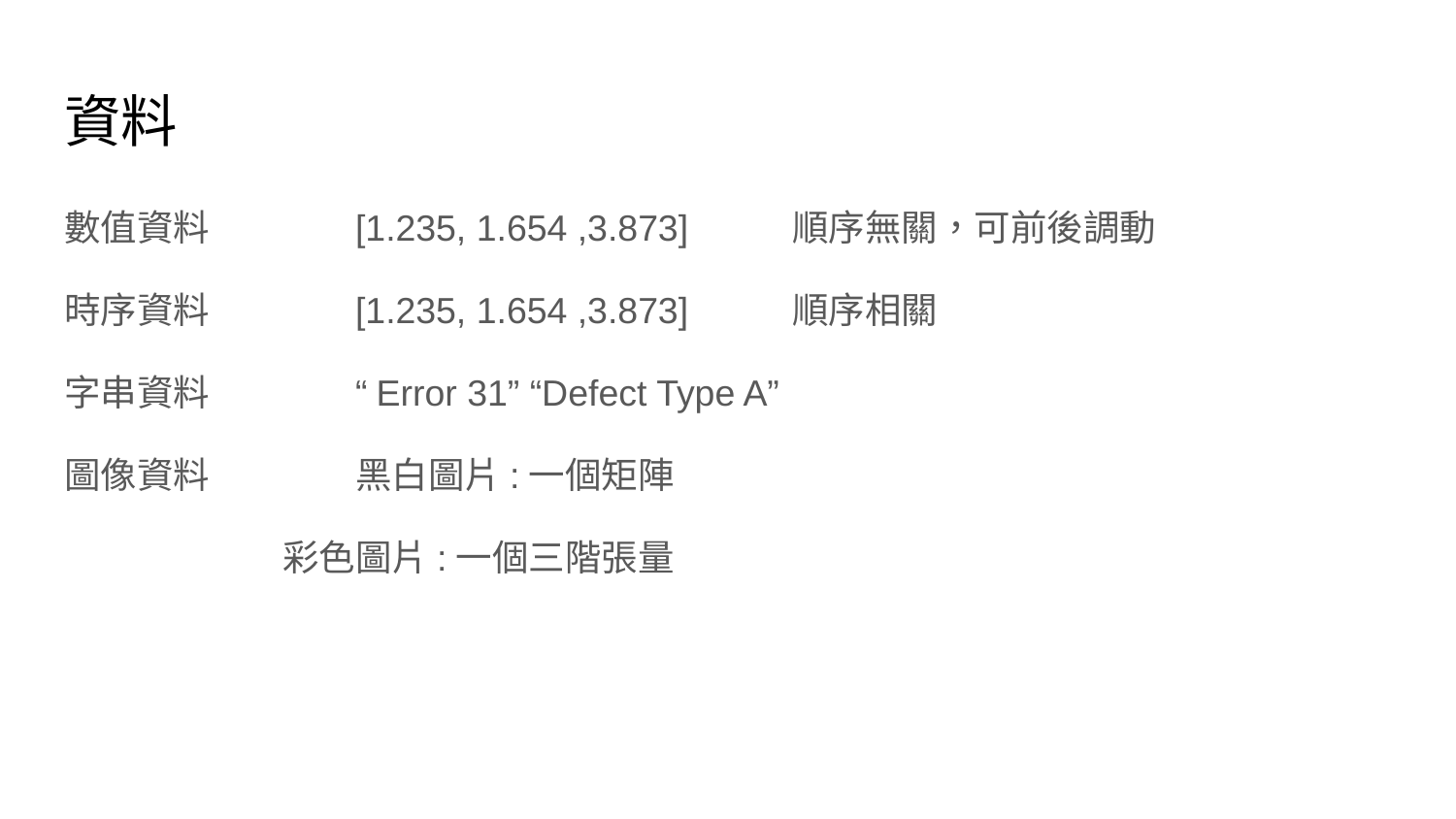

# 資料
數值資料	[1.235, 1.654 ,3.873]	順序無關，可前後調動
時序資料	[1.235, 1.654 ,3.873]	順序相關
字串資料	“Error 31” “Defect Type A”
圖像資料	黑白圖片:一個矩陣
彩色圖片:一個三階張量